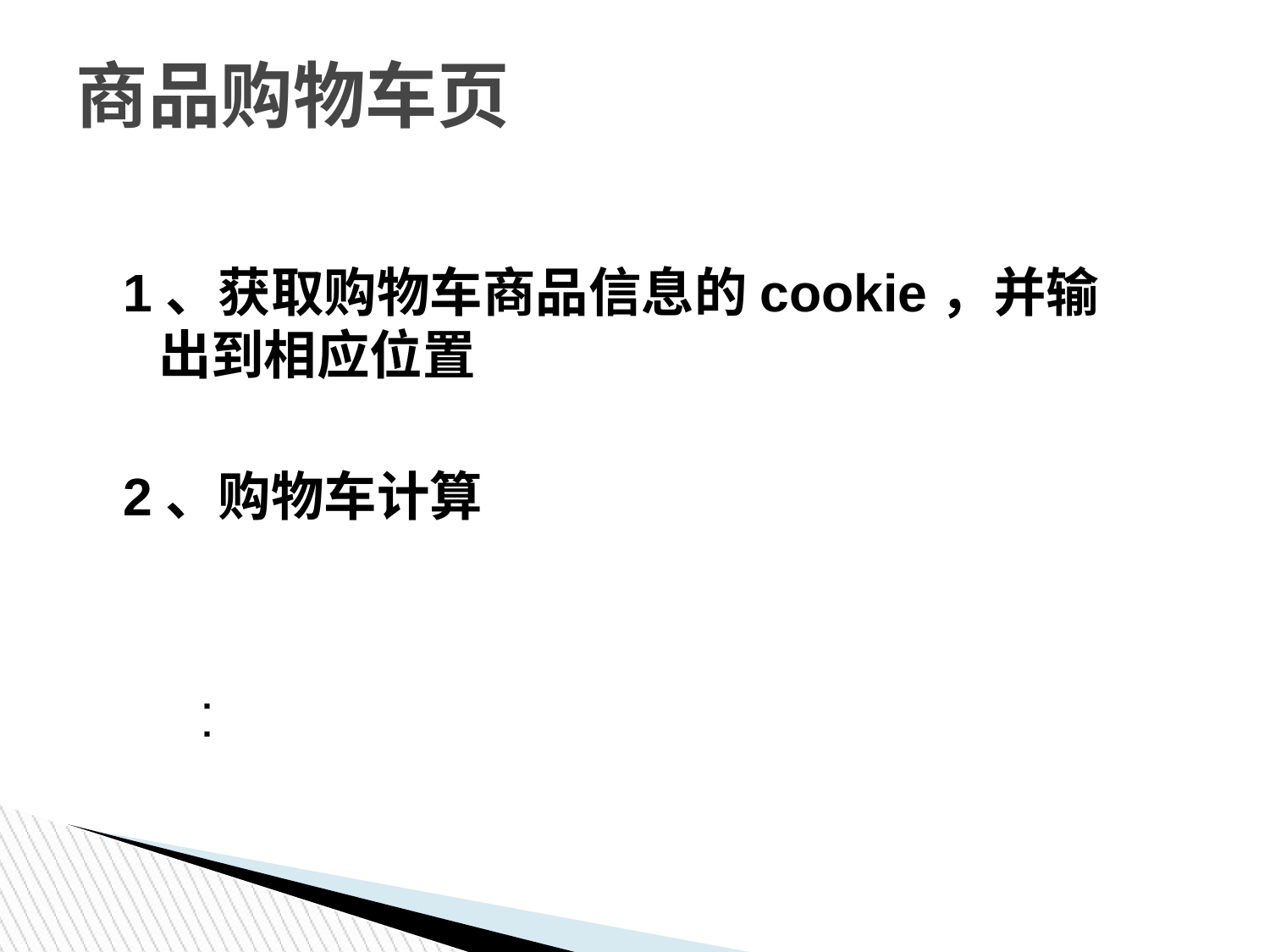

# 商品购物车页
1、获取购物车商品信息的cookie，并输出到相应位置

2、购物车计算

[ Image information in product ]
 Image : www.openas.com
Note to customers : This image has been licensed to be used within this PowerPoint template only.
                                   You may not extract the image for any other use.